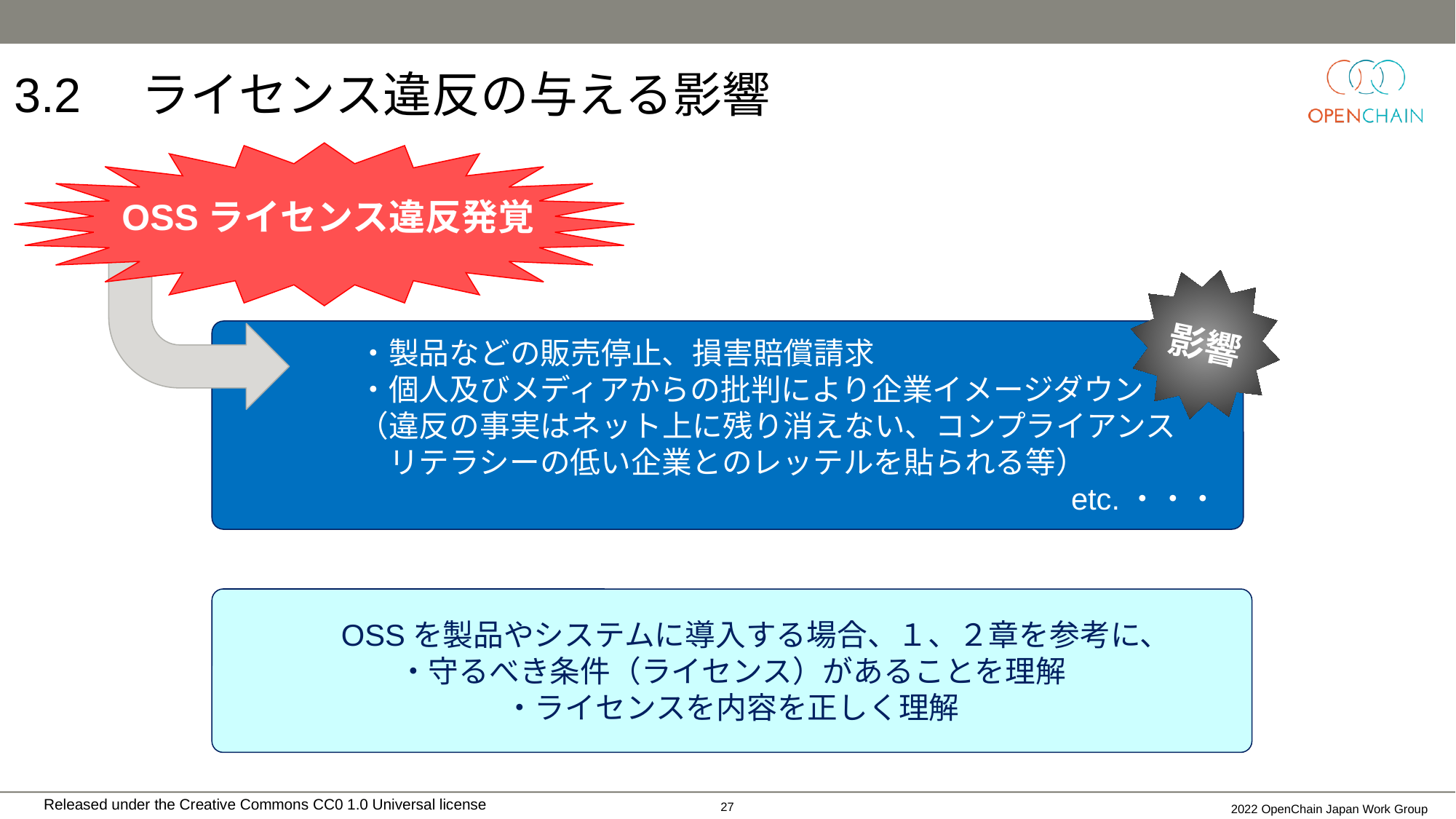

# 3.2　ライセンス違反の与える影響

OSSライセンス違反発覚

影響
　　　　・製品などの販売停止、損害賠償請求
　　　　・個人及びメディアからの批判により企業イメージダウン
　　　　（違反の事実はネット上に残り消えない、コンプライアンス
　　　　　リテラシーの低い企業とのレッテルを貼られる等）
etc.・・・
　　OSSを製品やシステムに導入する場合、１、２章を参考に、
・守るべき条件（ライセンス）があることを理解
・ライセンスを内容を正しく理解
27